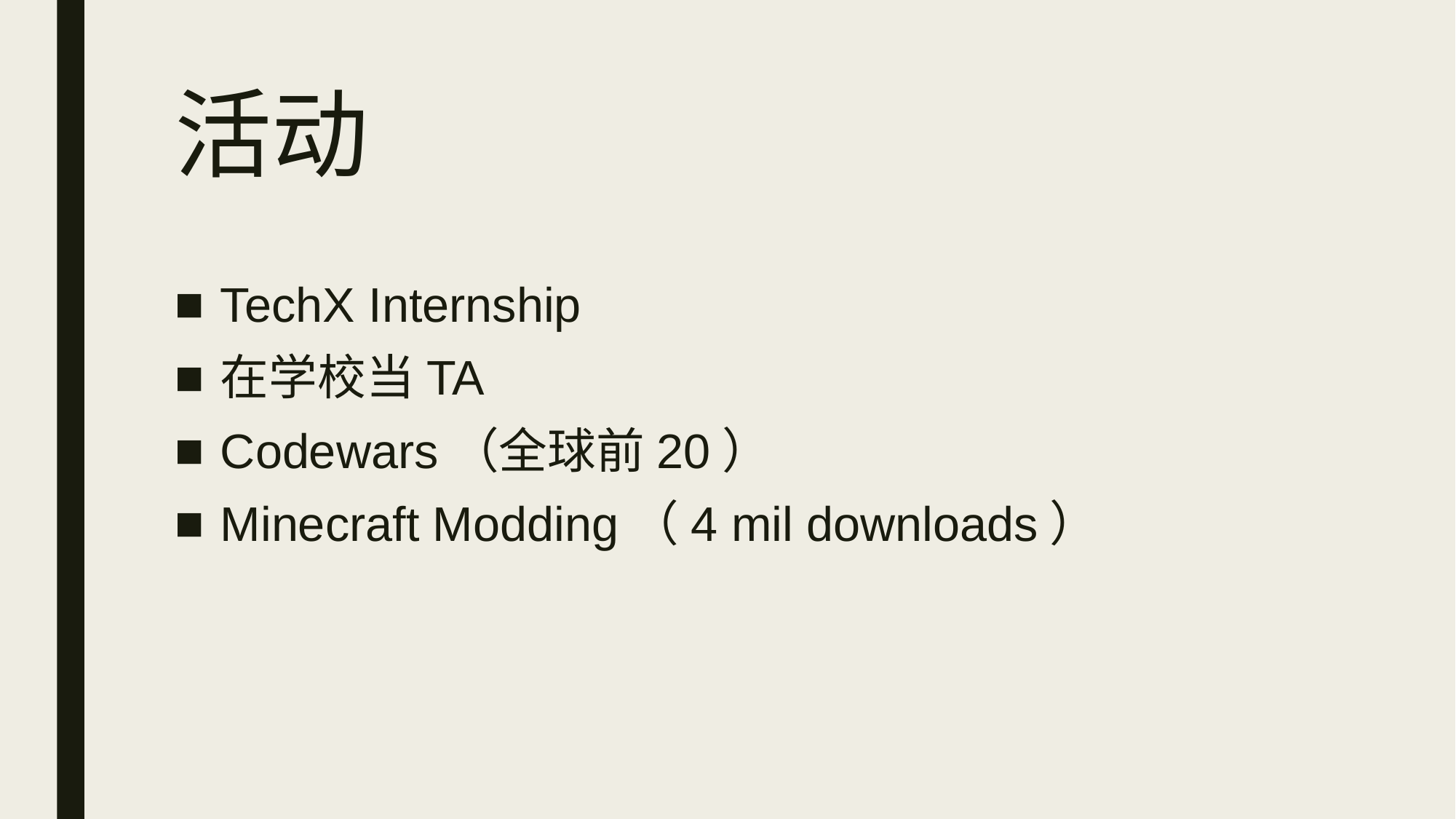

# 活动
TechX Internship
在学校当TA
Codewars（全球前20）
Minecraft Modding（4 mil downloads）